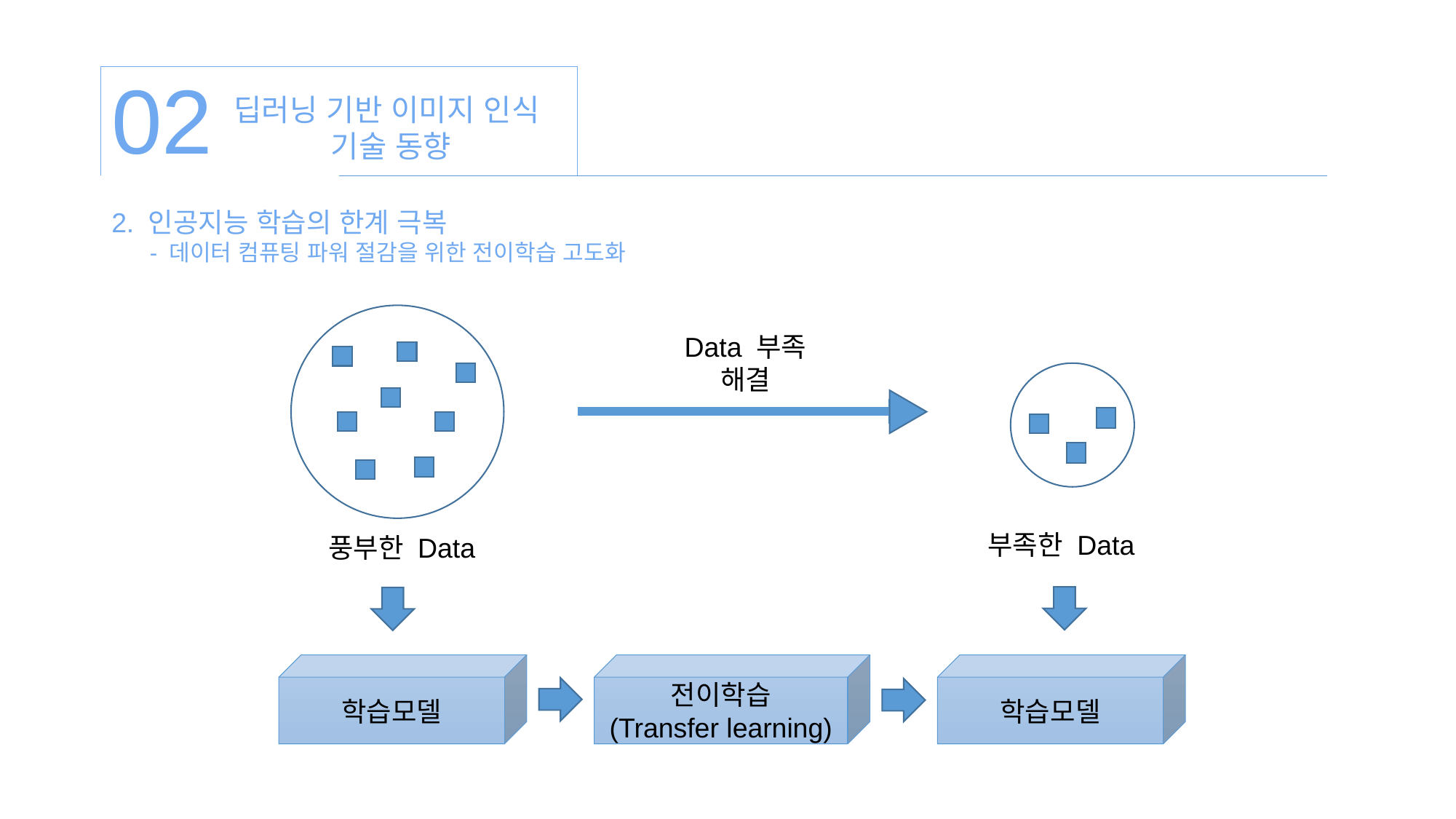

02
딥러닝 기반 이미지 인식
기술 동향
2. 인공지능 학습의 한계 극복
      - 데이터 컴퓨팅 파워 절감을 위한 전이학습 고도화

Data 부족
해결

부족한 Data
풍부한 Data

학습모델
전이학습
(Transfer learning)
학습모델